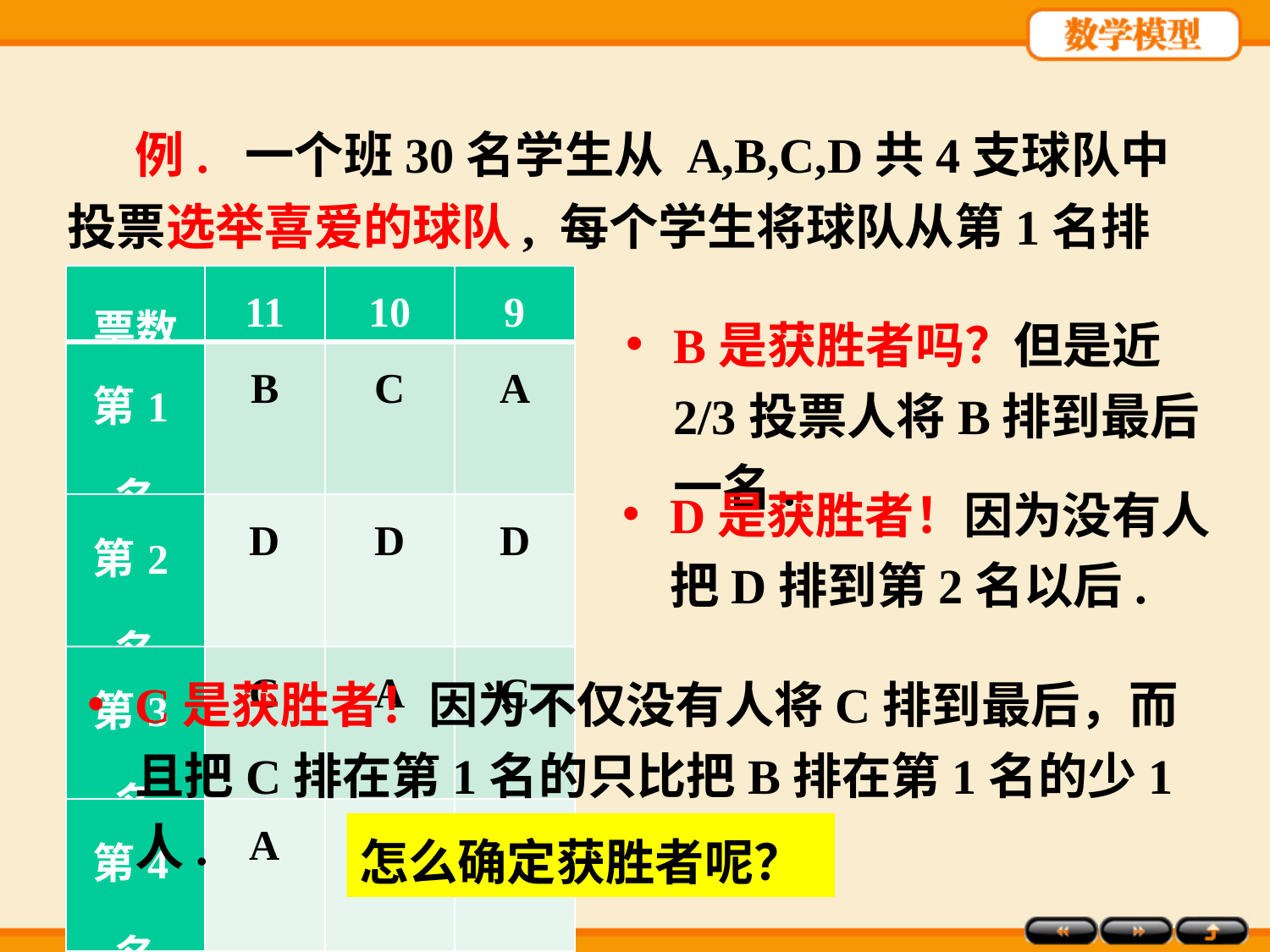

例.  一个班30名学生从 A,B,C,D共4支球队中投票选举喜爱的球队, 每个学生将球队从第1名排到第4名.
| 票数 | 11 | 10 | 9 |
| --- | --- | --- | --- |
| 第1名 | B | C | A |
| 第2名 | D | D | D |
| 第3名 | C | A | C |
| 第4名 | A | B | B |
B是获胜者吗？但是近2/3投票人将B排到最后一名.
D是获胜者！因为没有人把D排到第2名以后.
C是获胜者！因为不仅没有人将C排到最后，而且把C排在第1名的只比把B排在第1名的少1人.
怎么确定获胜者呢？